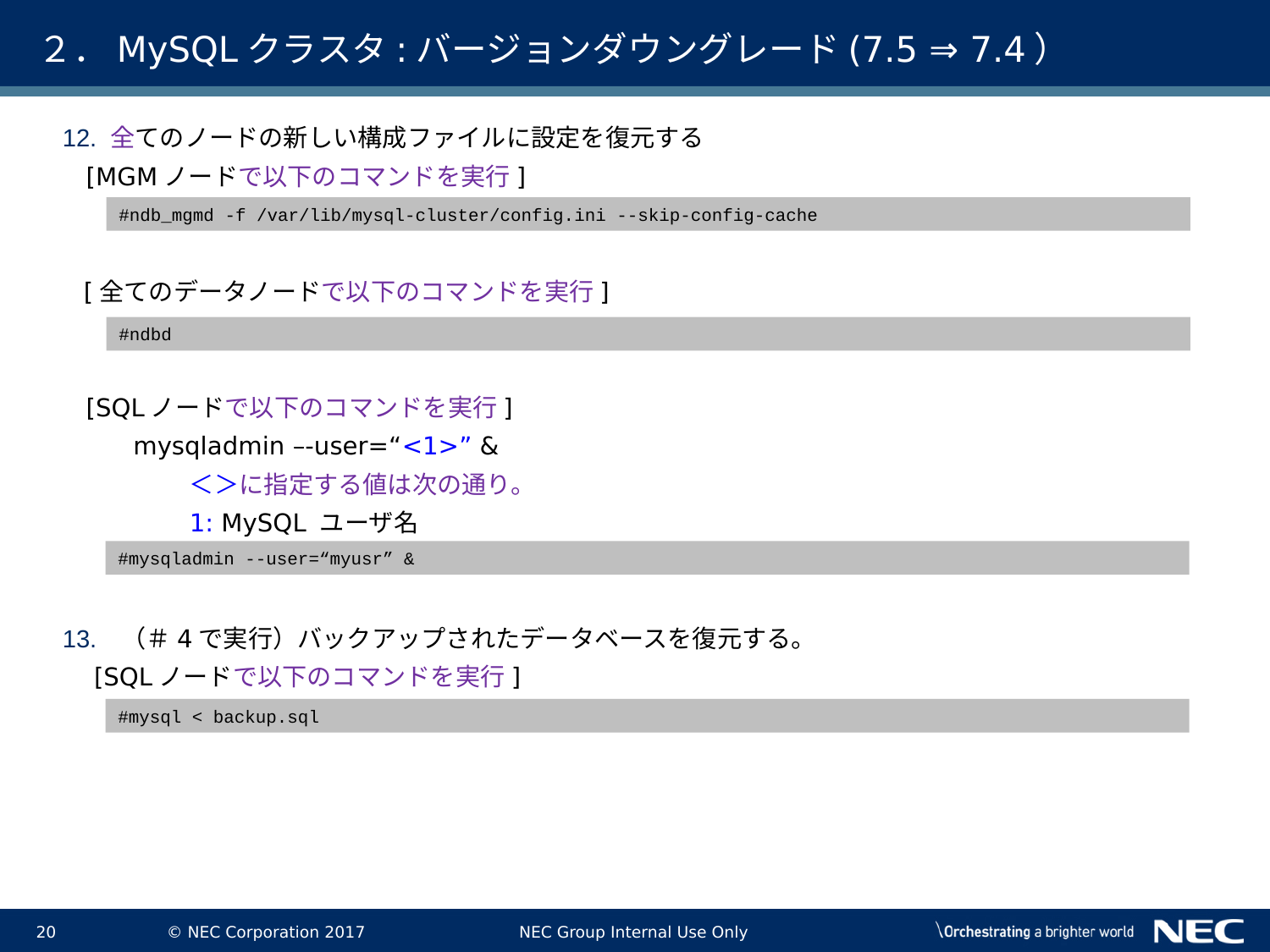

# ２．MySQLクラスタ:バージョンダウングレード(7.5 ⇒ 7.4）
全てのノードの新しい構成ファイルに設定を復元する
   [MGMノードで以下のコマンドを実行]

    [全てのデータノードで以下のコマンドを実行]

   [SQLノードで以下のコマンドを実行]
         mysqladmin –-user=“<1>” &
	＜＞に指定する値は次の通り。
	1: MySQL ユーザ名

 （＃4で実行）バックアップされたデータベースを復元する。
    [SQLノードで以下のコマンドを実行]

#ndb_mgmd -f /var/lib/mysql-cluster/config.ini --skip-config-cache
#ndbd
#mysqladmin --user=“myusr” &
#mysql < backup.sql